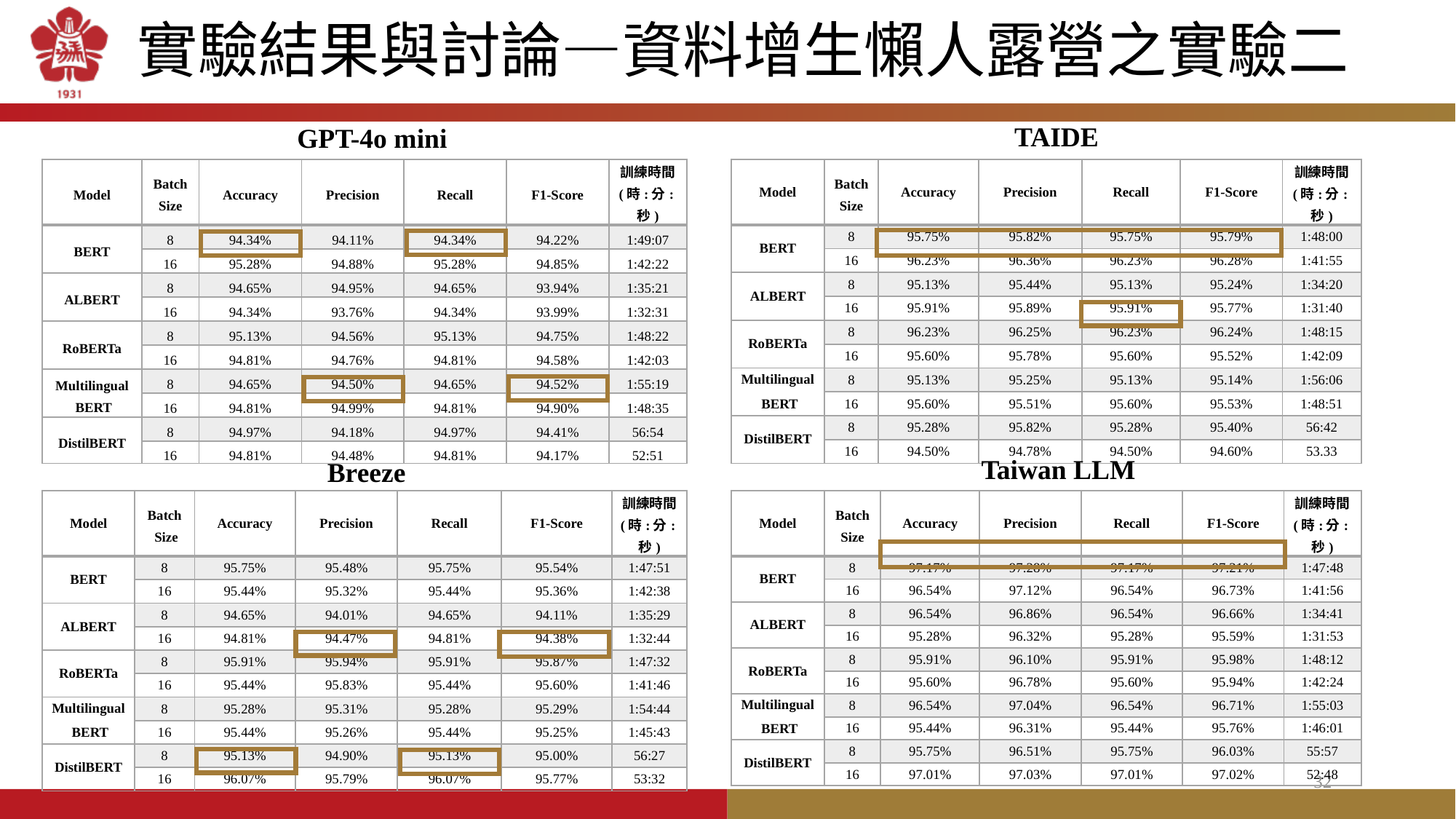

# 實驗結果與討論—資料增生懶人露營之實驗二
TAIDE
GPT-4o mini
| Model | Batch Size | Accuracy | Precision | Recall | F1-Score | 訓練時間 (時:分:秒) |
| --- | --- | --- | --- | --- | --- | --- |
| BERT | 8 | 95.75% | 95.82% | 95.75% | 95.79% | 1:48:00 |
|  | 16 | 96.23% | 96.36% | 96.23% | 96.28% | 1:41:55 |
| ALBERT | 8 | 95.13% | 95.44% | 95.13% | 95.24% | 1:34:20 |
|  | 16 | 95.91% | 95.89% | 95.91% | 95.77% | 1:31:40 |
| RoBERTa | 8 | 96.23% | 96.25% | 96.23% | 96.24% | 1:48:15 |
|  | 16 | 95.60% | 95.78% | 95.60% | 95.52% | 1:42:09 |
| Multilingual BERT | 8 | 95.13% | 95.25% | 95.13% | 95.14% | 1:56:06 |
|  | 16 | 95.60% | 95.51% | 95.60% | 95.53% | 1:48:51 |
| DistilBERT | 8 | 95.28% | 95.82% | 95.28% | 95.40% | 56:42 |
|  | 16 | 94.50% | 94.78% | 94.50% | 94.60% | 53.33 |
| Model | Batch Size | Accuracy | Precision | Recall | F1-Score | 訓練時間 (時:分:秒) |
| --- | --- | --- | --- | --- | --- | --- |
| BERT | 8 | 94.34% | 94.11% | 94.34% | 94.22% | 1:49:07 |
|  | 16 | 95.28% | 94.88% | 95.28% | 94.85% | 1:42:22 |
| ALBERT | 8 | 94.65% | 94.95% | 94.65% | 93.94% | 1:35:21 |
|  | 16 | 94.34% | 93.76% | 94.34% | 93.99% | 1:32:31 |
| RoBERTa | 8 | 95.13% | 94.56% | 95.13% | 94.75% | 1:48:22 |
|  | 16 | 94.81% | 94.76% | 94.81% | 94.58% | 1:42:03 |
| Multilingual BERT | 8 | 94.65% | 94.50% | 94.65% | 94.52% | 1:55:19 |
|  | 16 | 94.81% | 94.99% | 94.81% | 94.90% | 1:48:35 |
| DistilBERT | 8 | 94.97% | 94.18% | 94.97% | 94.41% | 56:54 |
|  | 16 | 94.81% | 94.48% | 94.81% | 94.17% | 52:51 |

Taiwan LLM
Breeze
| Model | Batch Size | Accuracy | Precision | Recall | F1-Score | 訓練時間 (時:分:秒) |
| --- | --- | --- | --- | --- | --- | --- |
| BERT | 8 | 97.17% | 97.28% | 97.17% | 97.21% | 1:47:48 |
|  | 16 | 96.54% | 97.12% | 96.54% | 96.73% | 1:41:56 |
| ALBERT | 8 | 96.54% | 96.86% | 96.54% | 96.66% | 1:34:41 |
|  | 16 | 95.28% | 96.32% | 95.28% | 95.59% | 1:31:53 |
| RoBERTa | 8 | 95.91% | 96.10% | 95.91% | 95.98% | 1:48:12 |
|  | 16 | 95.60% | 96.78% | 95.60% | 95.94% | 1:42:24 |
| Multilingual BERT | 8 | 96.54% | 97.04% | 96.54% | 96.71% | 1:55:03 |
|  | 16 | 95.44% | 96.31% | 95.44% | 95.76% | 1:46:01 |
| DistilBERT | 8 | 95.75% | 96.51% | 95.75% | 96.03% | 55:57 |
|  | 16 | 97.01% | 97.03% | 97.01% | 97.02% | 52:48 |
| Model | Batch Size | Accuracy | Precision | Recall | F1-Score | 訓練時間 (時:分:秒) |
| --- | --- | --- | --- | --- | --- | --- |
| BERT | 8 | 95.75% | 95.48% | 95.75% | 95.54% | 1:47:51 |
|  | 16 | 95.44% | 95.32% | 95.44% | 95.36% | 1:42:38 |
| ALBERT | 8 | 94.65% | 94.01% | 94.65% | 94.11% | 1:35:29 |
|  | 16 | 94.81% | 94.47% | 94.81% | 94.38% | 1:32:44 |
| RoBERTa | 8 | 95.91% | 95.94% | 95.91% | 95.87% | 1:47:32 |
|  | 16 | 95.44% | 95.83% | 95.44% | 95.60% | 1:41:46 |
| Multilingual BERT | 8 | 95.28% | 95.31% | 95.28% | 95.29% | 1:54:44 |
|  | 16 | 95.44% | 95.26% | 95.44% | 95.25% | 1:45:43 |
| DistilBERT | 8 | 95.13% | 94.90% | 95.13% | 95.00% | 56:27 |
|  | 16 | 96.07% | 95.79% | 96.07% | 95.77% | 53:32 |

32